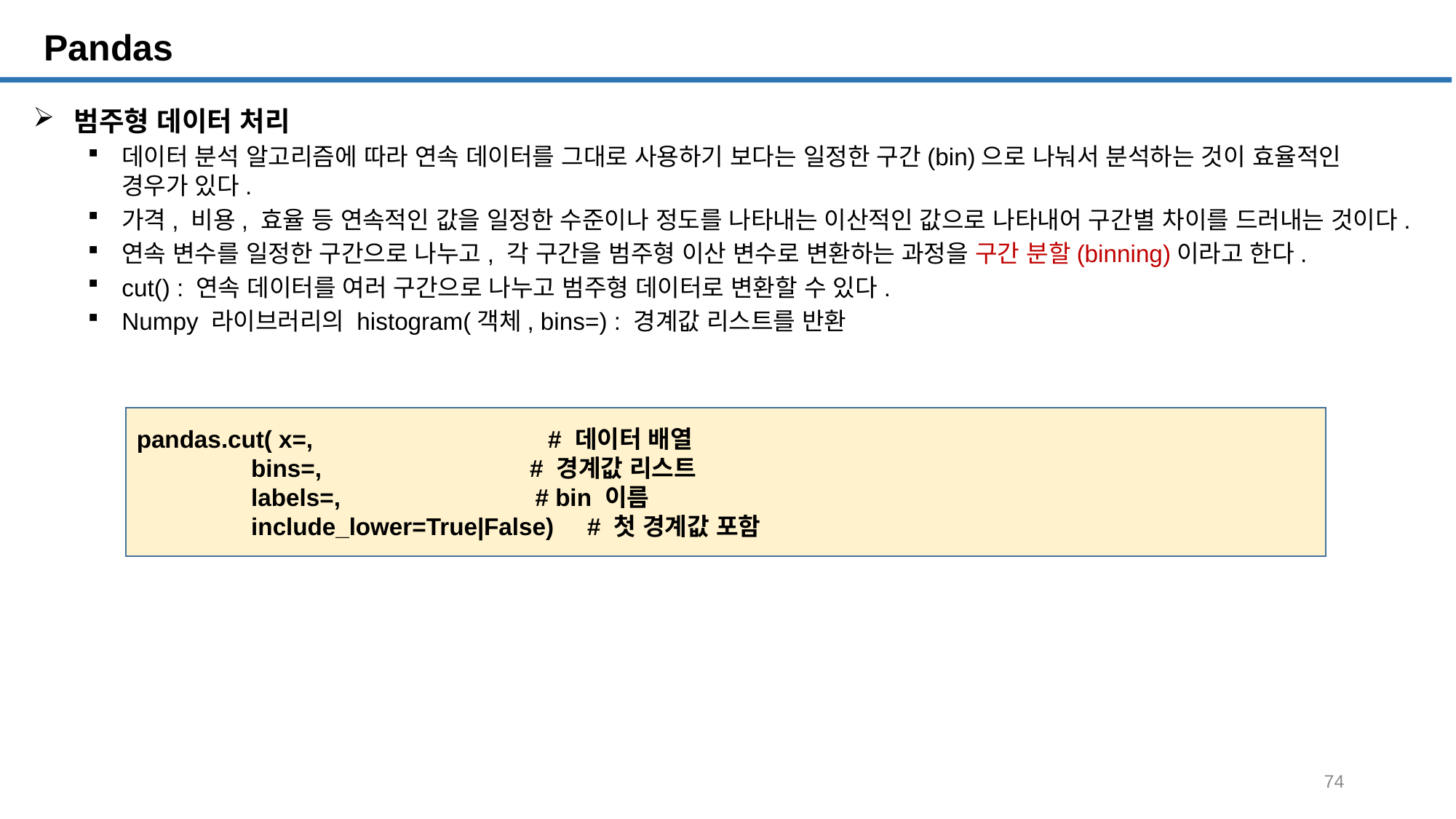

SQL 튜닝 개요
# Pandas

범주형 데이터 처리
데이터 분석 알고리즘에 따라 연속 데이터를 그대로 사용하기 보다는 일정한 구간(bin)으로 나눠서 분석하는 것이 효율적인 경우가 있다.
가격, 비용, 효율 등 연속적인 값을 일정한 수준이나 정도를 나타내는 이산적인 값으로 나타내어 구간별 차이를 드러내는 것이다.
연속 변수를 일정한 구간으로 나누고, 각 구간을 범주형 이산 변수로 변환하는 과정을 구간 분할(binning)이라고 한다.
cut() : 연속 데이터를 여러 구간으로 나누고 범주형 데이터로 변환할 수 있다.
Numpy 라이브러리의 histogram(객체, bins=) : 경계값 리스트를 반환

pandas.cut( x=,                                   # 데이터 배열
                 bins=,                               # 경계값 리스트
                 labels=,                             # bin 이름
                 include_lower=True|False)     # 첫 경계값 포함
74